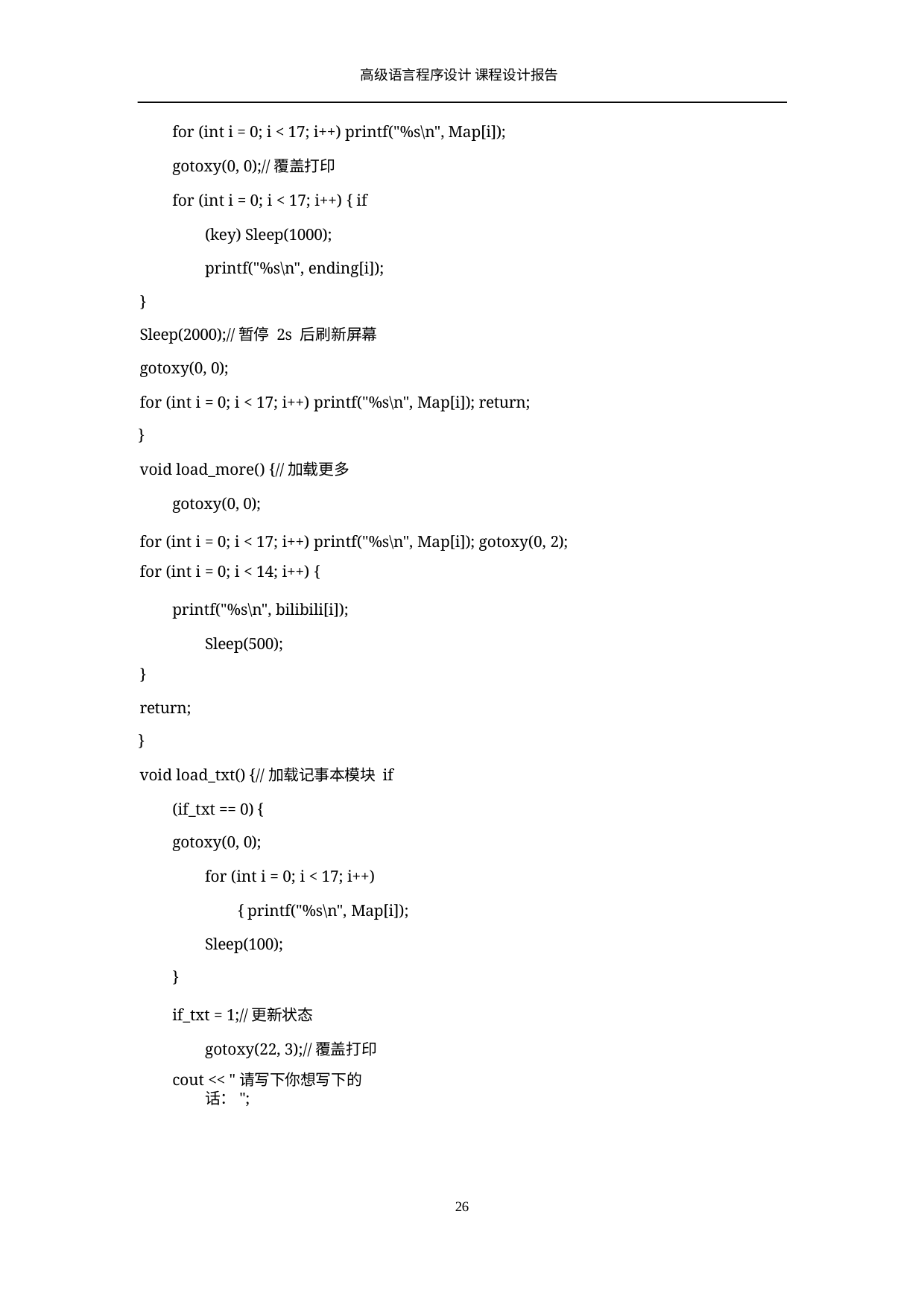

高级语言程序设计 课程设计报告

for (int i = 0; i < 17; i++) printf("%s\n", Map[i]); gotoxy(0, 0);//覆盖打印
for (int i = 0; i < 17; i++) { if (key) Sleep(1000); printf("%s\n", ending[i]);

}

Sleep(2000);//暂停 2s 后刷新屏幕

gotoxy(0, 0);
for (int i = 0; i < 17; i++) printf("%s\n", Map[i]); return;

}
void load_more() {//加载更多 gotoxy(0, 0);
for (int i = 0; i < 17; i++) printf("%s\n", Map[i]); gotoxy(0, 2);
for (int i = 0; i < 14; i++) {
printf("%s\n", bilibili[i]); Sleep(500);
}

return;

}
void load_txt() {//加载记事本模块 if (if_txt == 0) {

gotoxy(0, 0);
for (int i = 0; i < 17; i++) { printf("%s\n", Map[i]);

Sleep(100);

}
if_txt = 1;//更新状态 gotoxy(22, 3);//覆盖打印
cout << "请写下你想写下的话：";
26